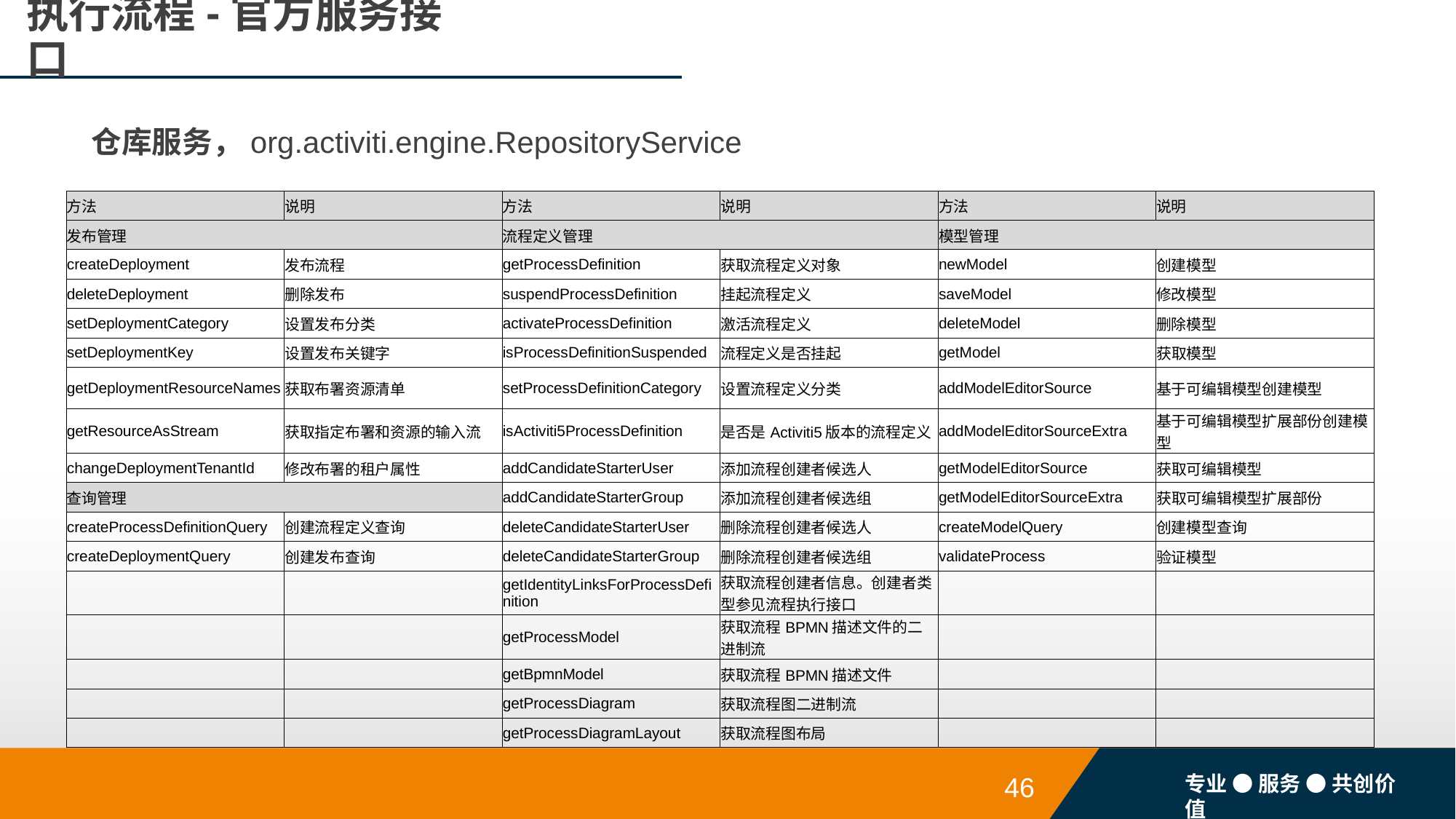

# 执行流程-官方服务接口
仓库服务，org.activiti.engine.RepositoryService
| 方法 | 说明 | 方法 | 说明 | 方法 | 说明 |
| --- | --- | --- | --- | --- | --- |
| 发布管理 |  | 流程定义管理 |  | 模型管理 |  |
| createDeployment | 发布流程 | getProcessDefinition | 获取流程定义对象 | newModel | 创建模型 |
| deleteDeployment | 删除发布 | suspendProcessDefinition | 挂起流程定义 | saveModel | 修改模型 |
| setDeploymentCategory | 设置发布分类 | activateProcessDefinition | 激活流程定义 | deleteModel | 删除模型 |
| setDeploymentKey | 设置发布关键字 | isProcessDefinitionSuspended | 流程定义是否挂起 | getModel | 获取模型 |
| getDeploymentResourceNames | 获取布署资源清单 | setProcessDefinitionCategory | 设置流程定义分类 | addModelEditorSource | 基于可编辑模型创建模型 |
| getResourceAsStream | 获取指定布署和资源的输入流 | isActiviti5ProcessDefinition | 是否是Activiti5版本的流程定义 | addModelEditorSourceExtra | 基于可编辑模型扩展部份创建模型 |
| changeDeploymentTenantId | 修改布署的租户属性 | addCandidateStarterUser | 添加流程创建者候选人 | getModelEditorSource | 获取可编辑模型 |
| 查询管理 |  | addCandidateStarterGroup | 添加流程创建者候选组 | getModelEditorSourceExtra | 获取可编辑模型扩展部份 |
| createProcessDefinitionQuery | 创建流程定义查询 | deleteCandidateStarterUser | 删除流程创建者候选人 | createModelQuery | 创建模型查询 |
| createDeploymentQuery | 创建发布查询 | deleteCandidateStarterGroup | 删除流程创建者候选组 | validateProcess | 验证模型 |
|  |  | getIdentityLinksForProcessDefinition | 获取流程创建者信息。创建者类型参见流程执行接口 |  |  |
|  |  | getProcessModel | 获取流程BPMN描述文件的二进制流 |  |  |
|  |  | getBpmnModel | 获取流程BPMN描述文件 |  |  |
|  |  | getProcessDiagram | 获取流程图二进制流 |  |  |
|  |  | getProcessDiagramLayout | 获取流程图布局 |  |  |